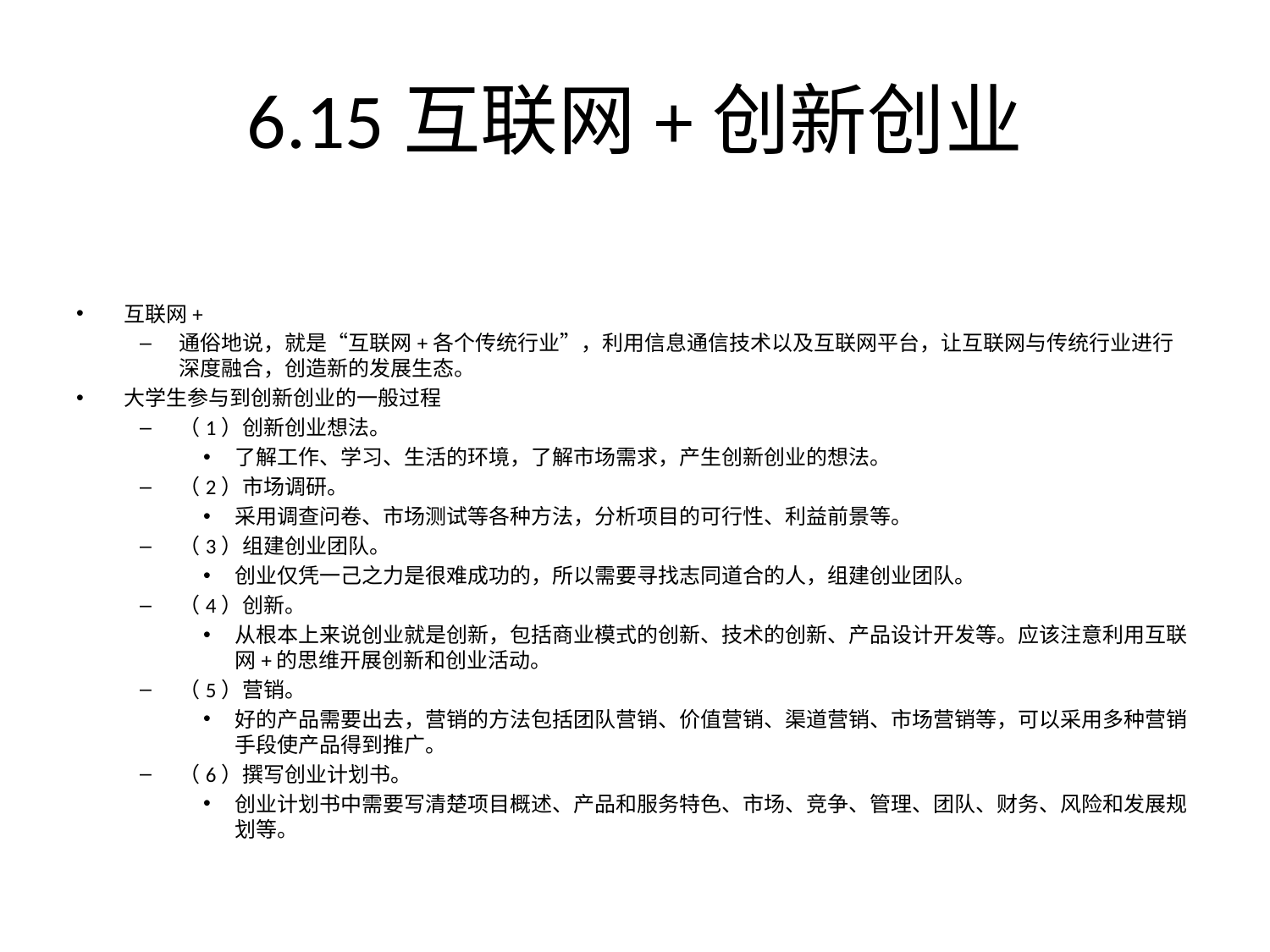

# 6.15互联网+创新创业

互联网+
通俗地说，就是“互联网+各个传统行业”，利用信息通信技术以及互联网平台，让互联网与传统行业进行深度融合，创造新的发展生态。
大学生参与到创新创业的一般过程
（1）创新创业想法。
了解工作、学习、生活的环境，了解市场需求，产生创新创业的想法。
（2）市场调研。
采用调查问卷、市场测试等各种方法，分析项目的可行性、利益前景等。
（3）组建创业团队。
创业仅凭一己之力是很难成功的，所以需要寻找志同道合的人，组建创业团队。
（4）创新。
从根本上来说创业就是创新，包括商业模式的创新、技术的创新、产品设计开发等。应该注意利用互联网+的思维开展创新和创业活动。
（5）营销。
好的产品需要出去，营销的方法包括团队营销、价值营销、渠道营销、市场营销等，可以采用多种营销手段使产品得到推广。
（6）撰写创业计划书。
创业计划书中需要写清楚项目概述、产品和服务特色、市场、竞争、管理、团队、财务、风险和发展规划等。